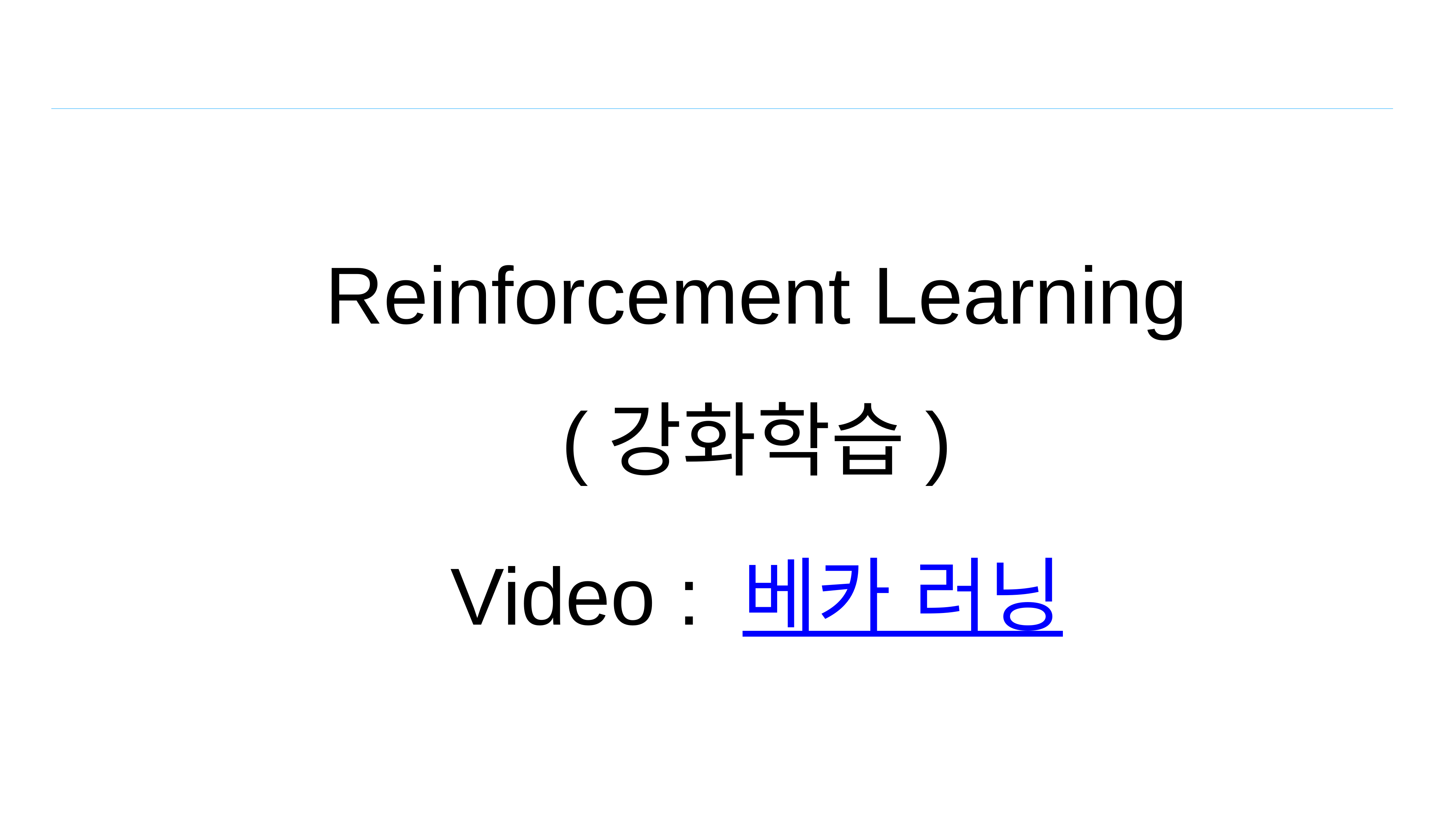

Reinforcement Learning
(강화학습)
Video : 베카 러닝